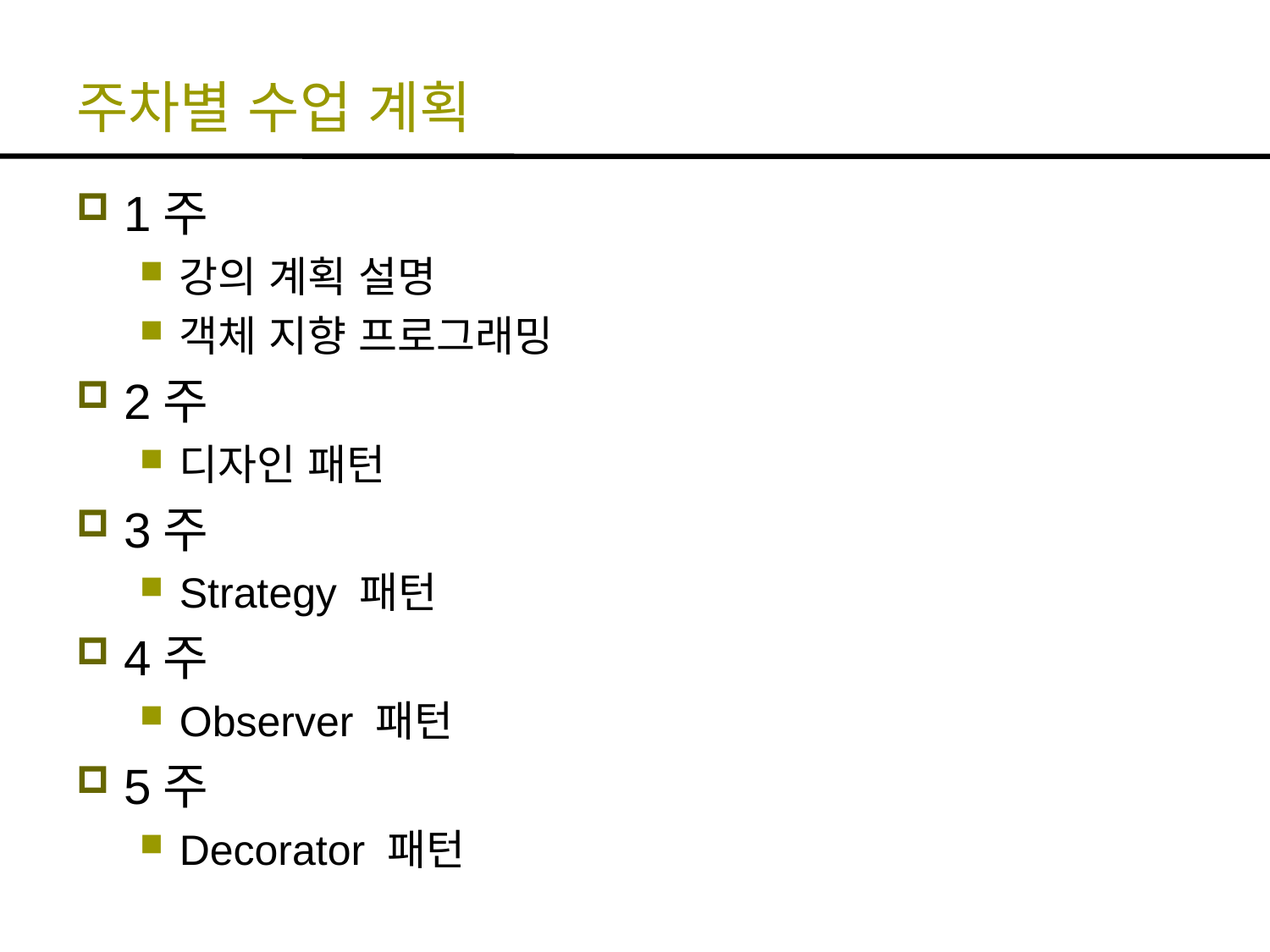

# 주차별 수업 계획
1주
강의 계획 설명
객체 지향 프로그래밍
2주
디자인 패턴
3주
Strategy 패턴
4주
Observer 패턴
5주
Decorator 패턴